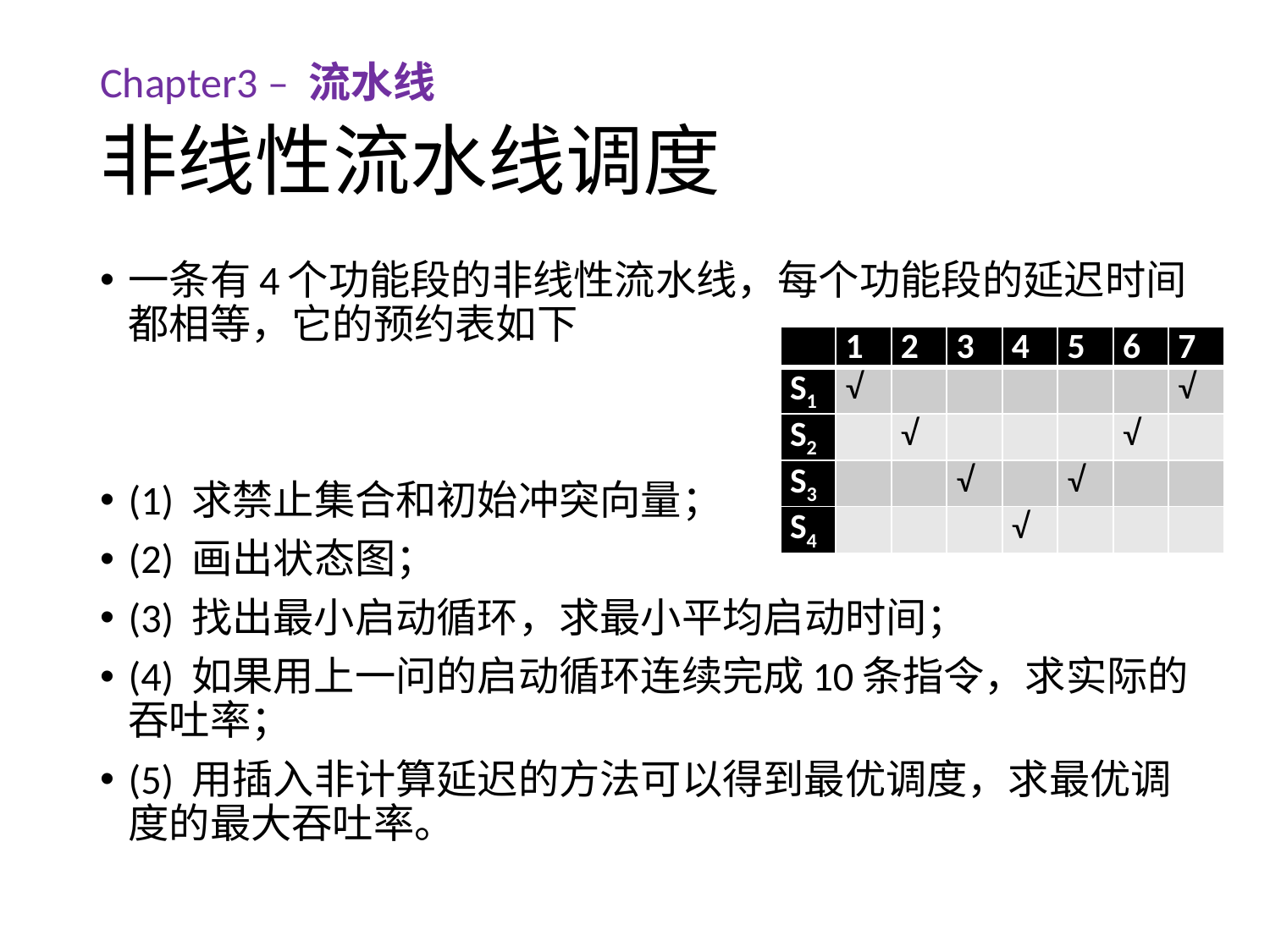

Chapter3 – 流水线
# 非线性流水线调度
一条有4个功能段的非线性流水线，每个功能段的延迟时间都相等，它的预约表如下

(1) 求禁止集合和初始冲突向量；
(2) 画出状态图；
(3) 找出最小启动循环，求最小平均启动时间；
(4) 如果用上一问的启动循环连续完成10条指令，求实际的吞吐率；
(5) 用插入非计算延迟的方法可以得到最优调度，求最优调度的最大吞吐率。

|  | 1 | 2 | 3 | 4 | 5 | 6 | 7 |
| --- | --- | --- | --- | --- | --- | --- | --- |
| S1 | √ |  |  |  |  |  | √ |
| S2 |  | √ |  |  |  | √ |  |
| S3 |  |  | √ |  | √ |  |  |
| S4 |  |  |  | √ |  |  |  |